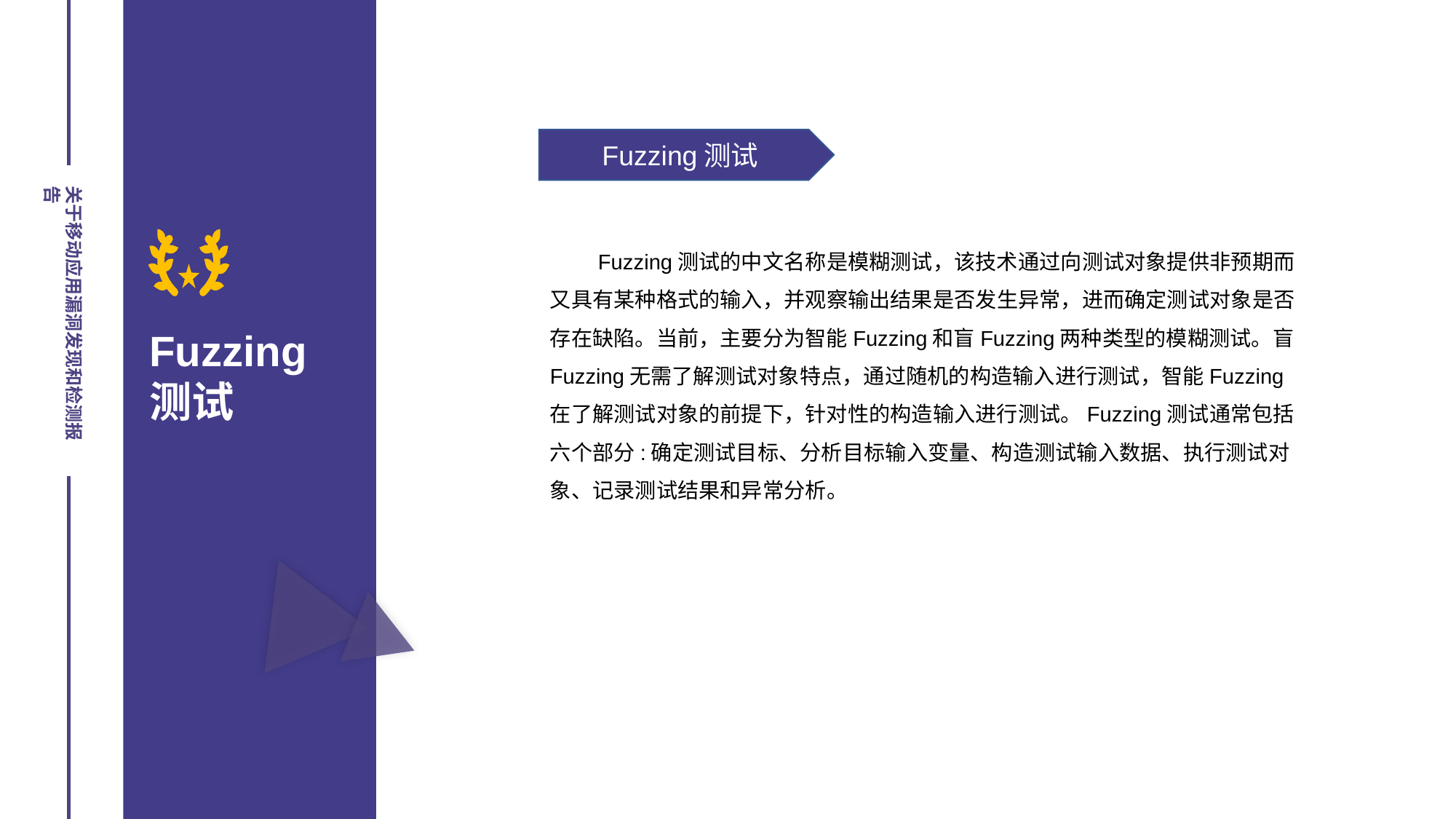

Fuzzing测试
22%
关于移动应用漏洞发现和检测报告

        Fuzzing测试的中文名称是模糊测试，该技术通过向测试对象提供非预期而又具有某种格式的输入，并观察输出结果是否发生异常，进而确定测试对象是否存在缺陷。当前，主要分为智能Fuzzing和盲Fuzzing两种类型的模糊测试。盲Fuzzing无需了解测试对象特点，通过随机的构造输入进行测试，智能Fuzzing在了解测试对象的前提下，针对性的构造输入进行测试。Fuzzing测试通常包括六个部分:确定测试目标、分析目标输入变量、构造测试输入数据、执行测试对象、记录测试结果和异常分析。
Fuzzing
测试